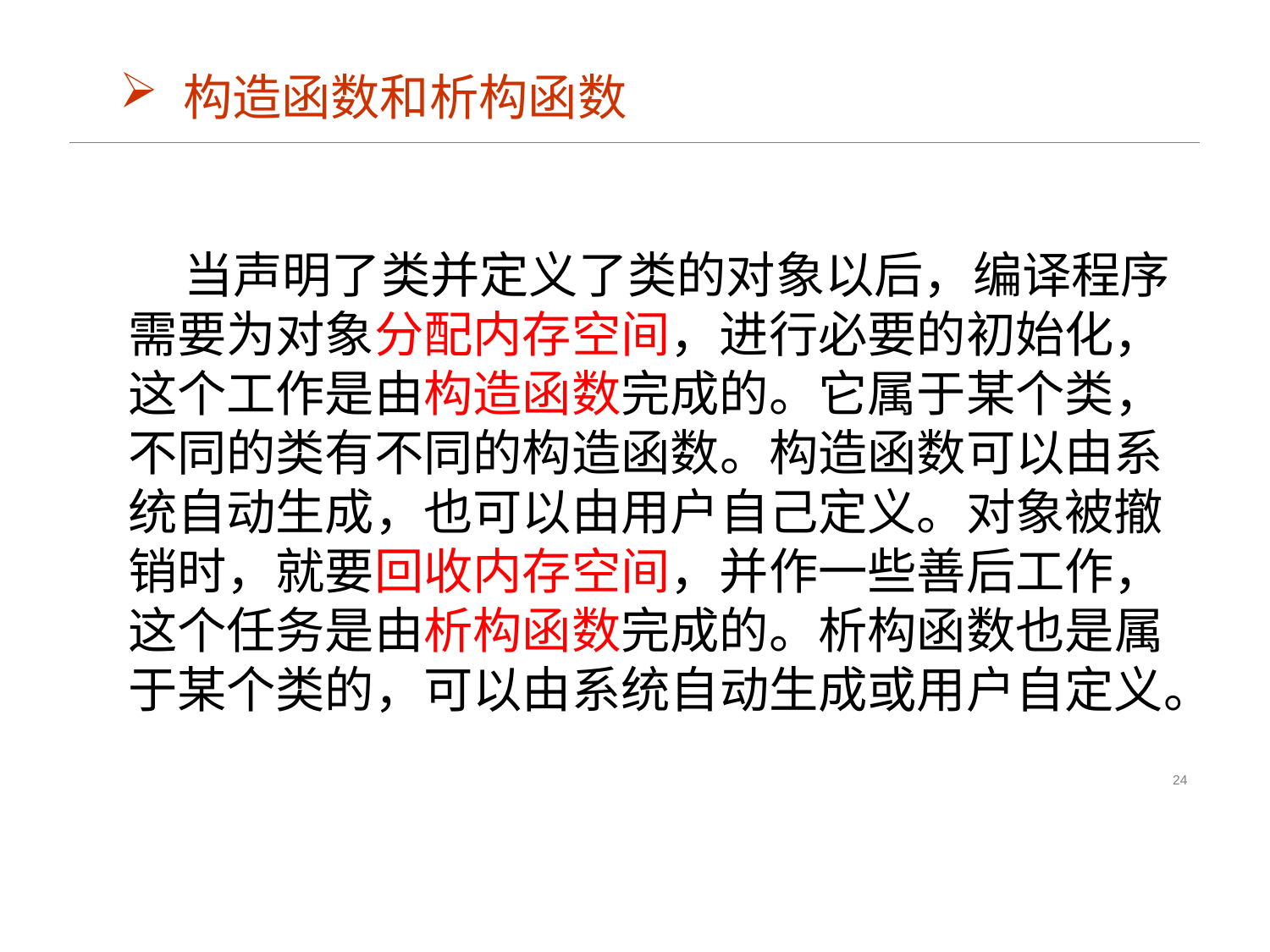

构造函数和析构函数

    当声明了类并定义了类的对象以后，编译程序需要为对象分配内存空间，进行必要的初始化，这个工作是由构造函数完成的。它属于某个类，不同的类有不同的构造函数。构造函数可以由系统自动生成，也可以由用户自己定义。对象被撤销时，就要回收内存空间，并作一些善后工作，这个任务是由析构函数完成的。析构函数也是属于某个类的，可以由系统自动生成或用户自定义。
24